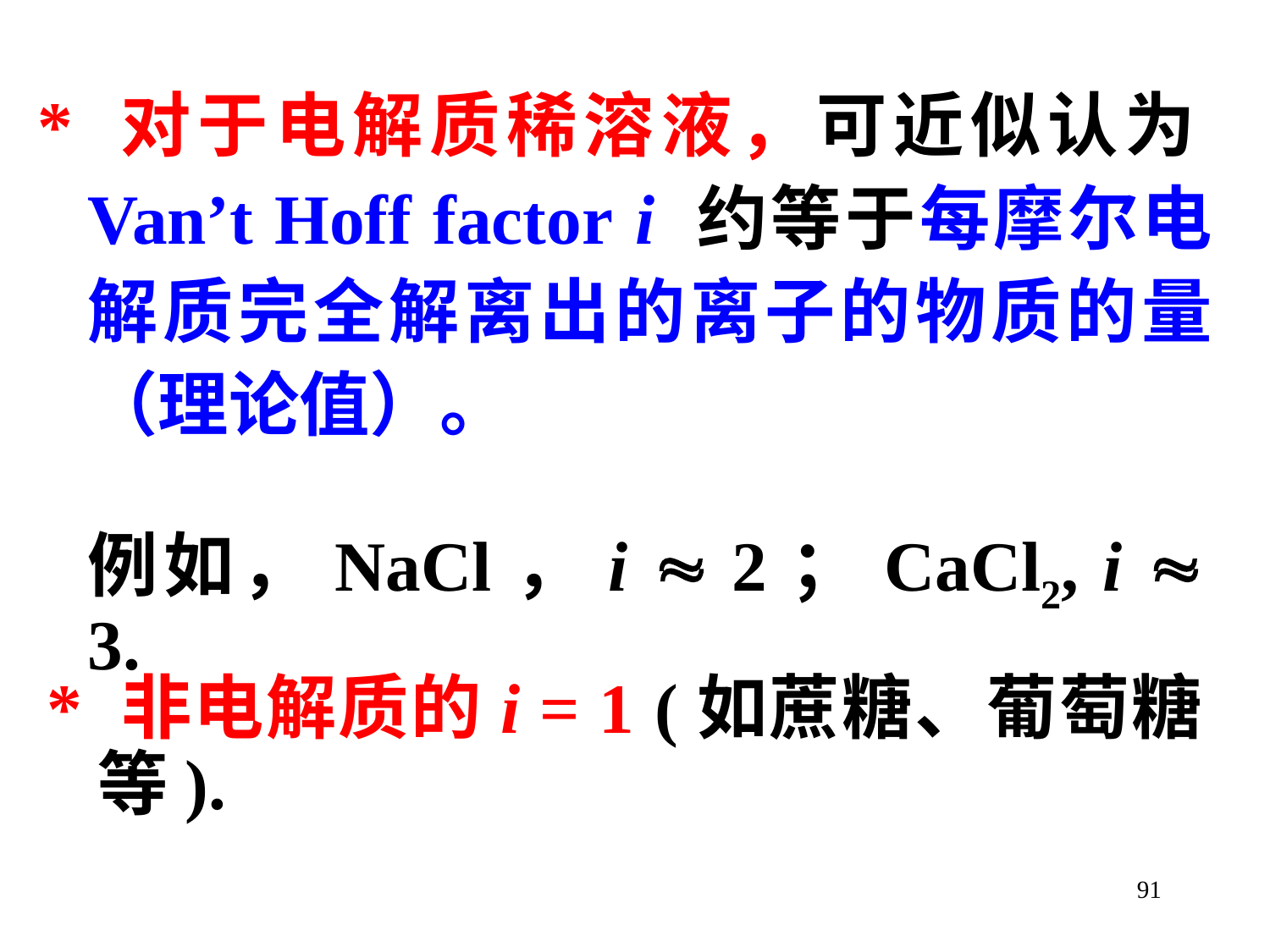

* 对于电解质稀溶液，可近似认为Van’t Hoff factor i 约等于每摩尔电解质完全解离出的离子的物质的量（理论值）。
例如，NaCl，i ≈ 2；CaCl2, i ≈ 3.
* 非电解质的i = 1 (如蔗糖、葡萄糖等).
91